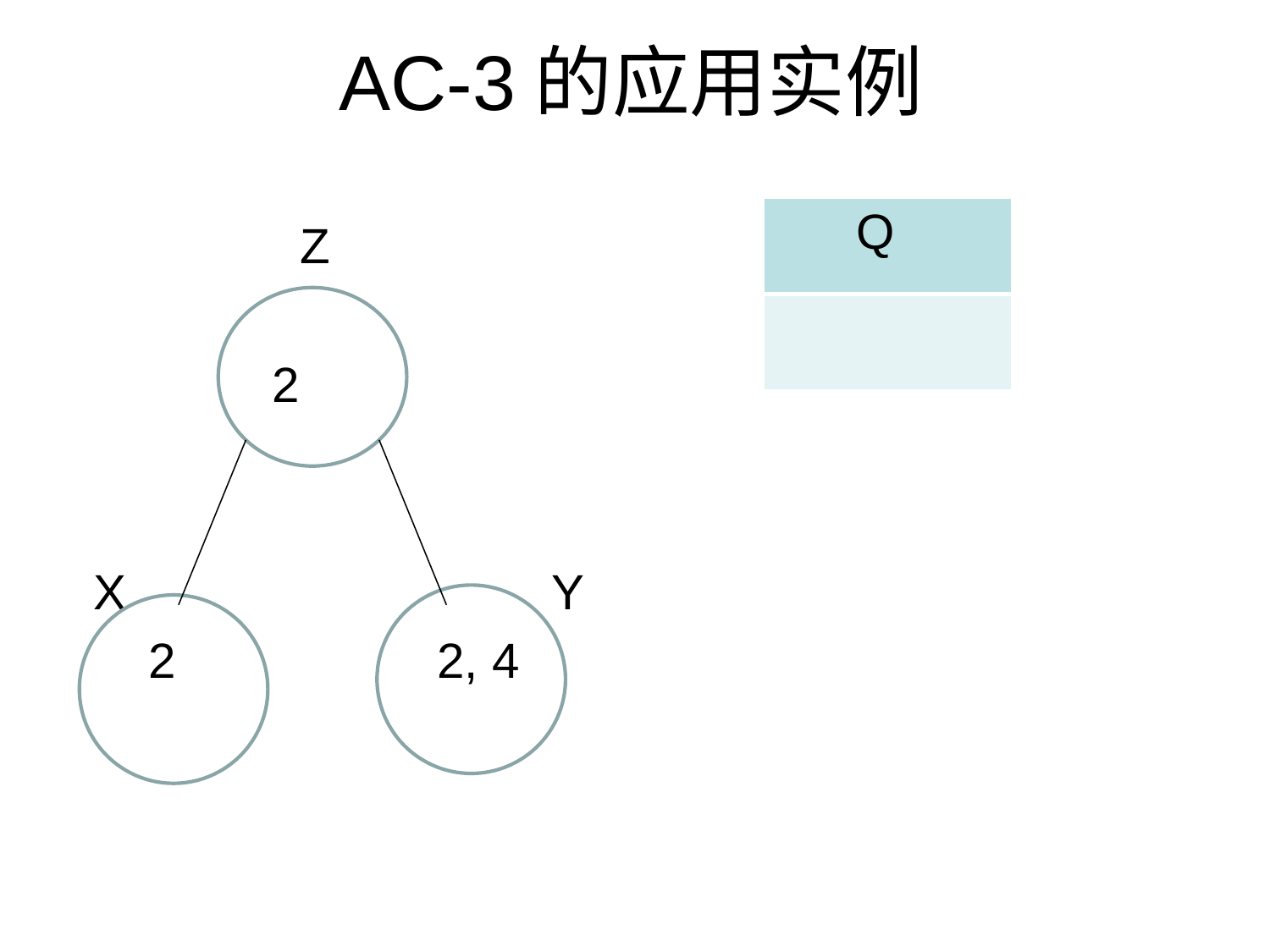

# AC-3的应用实例
| Q |
| --- |
|  |
                  Z

                2

   X                               Y
       2                   2, 4